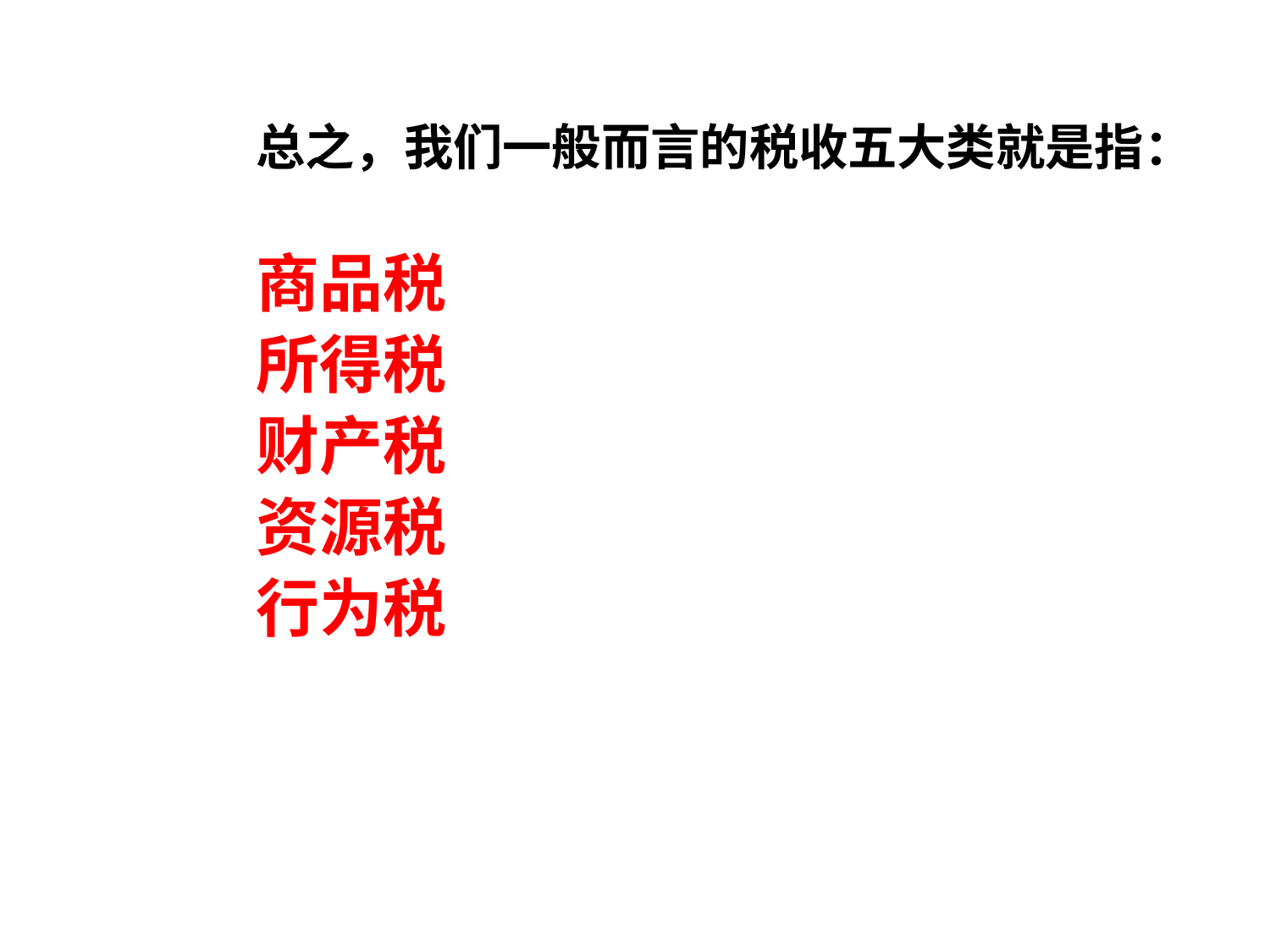

总之，我们一般而言的税收五大类就是指：

商品税
所得税
财产税
资源税
行为税